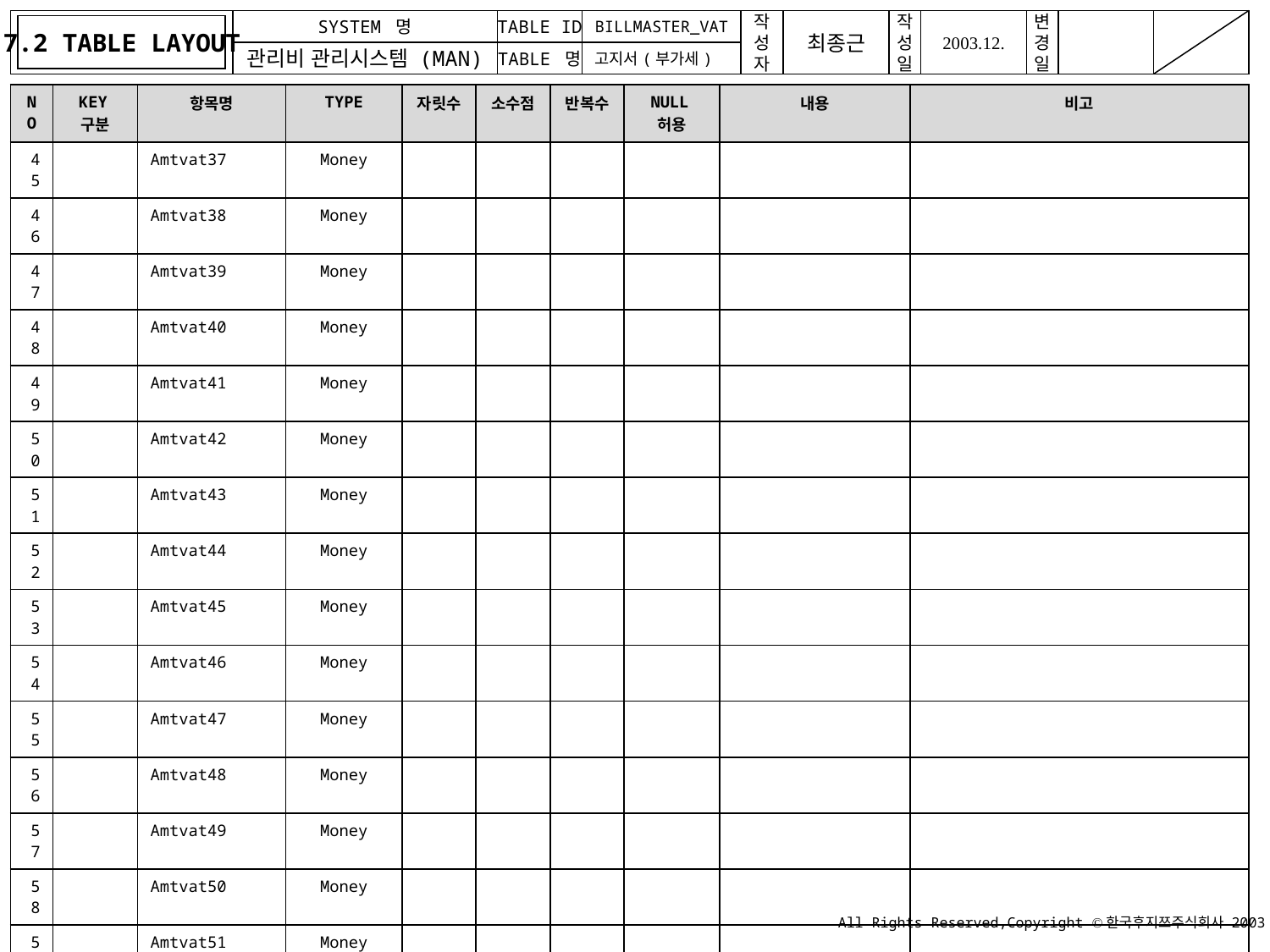

7.2 TABLE LAYOUT
BILLMASTER_VAT
고지서(부가세)
| NO | KEY구분 | 항목명 | TYPE | 자릿수 | 소수점 | 반복수 | NULL허용 | 내용 | 비고 |
| --- | --- | --- | --- | --- | --- | --- | --- | --- | --- |
| 45 |  | Amtvat37 | Money |  |  |  |  |  |  |
| 46 |  | Amtvat38 | Money |  |  |  |  |  |  |
| 47 |  | Amtvat39 | Money |  |  |  |  |  |  |
| 48 |  | Amtvat40 | Money |  |  |  |  |  |  |
| 49 |  | Amtvat41 | Money |  |  |  |  |  |  |
| 50 |  | Amtvat42 | Money |  |  |  |  |  |  |
| 51 |  | Amtvat43 | Money |  |  |  |  |  |  |
| 52 |  | Amtvat44 | Money |  |  |  |  |  |  |
| 53 |  | Amtvat45 | Money |  |  |  |  |  |  |
| 54 |  | Amtvat46 | Money |  |  |  |  |  |  |
| 55 |  | Amtvat47 | Money |  |  |  |  |  |  |
| 56 |  | Amtvat48 | Money |  |  |  |  |  |  |
| 57 |  | Amtvat49 | Money |  |  |  |  |  |  |
| 58 |  | Amtvat50 | Money |  |  |  |  |  |  |
| 59 |  | Amtvat51 | Money |  |  |  |  |  |  |
| 60 |  | Amtvat52 | Money |  |  |  |  |  |  |
| 61 |  | Amtvat53 | Money |  |  |  |  |  |  |
| 62 |  | Amtvat54 | Money |  |  |  |  |  |  |
| 63 |  | Amtvat55 | Money |  |  |  |  |  |  |
| 64 |  | Amtvat56 | Money |  |  |  |  |  |  |
| 65 |  | Amtvat57 | Money |  |  |  |  |  |  |
| 66 |  | Amtvat58 | Money |  |  |  |  |  |  |